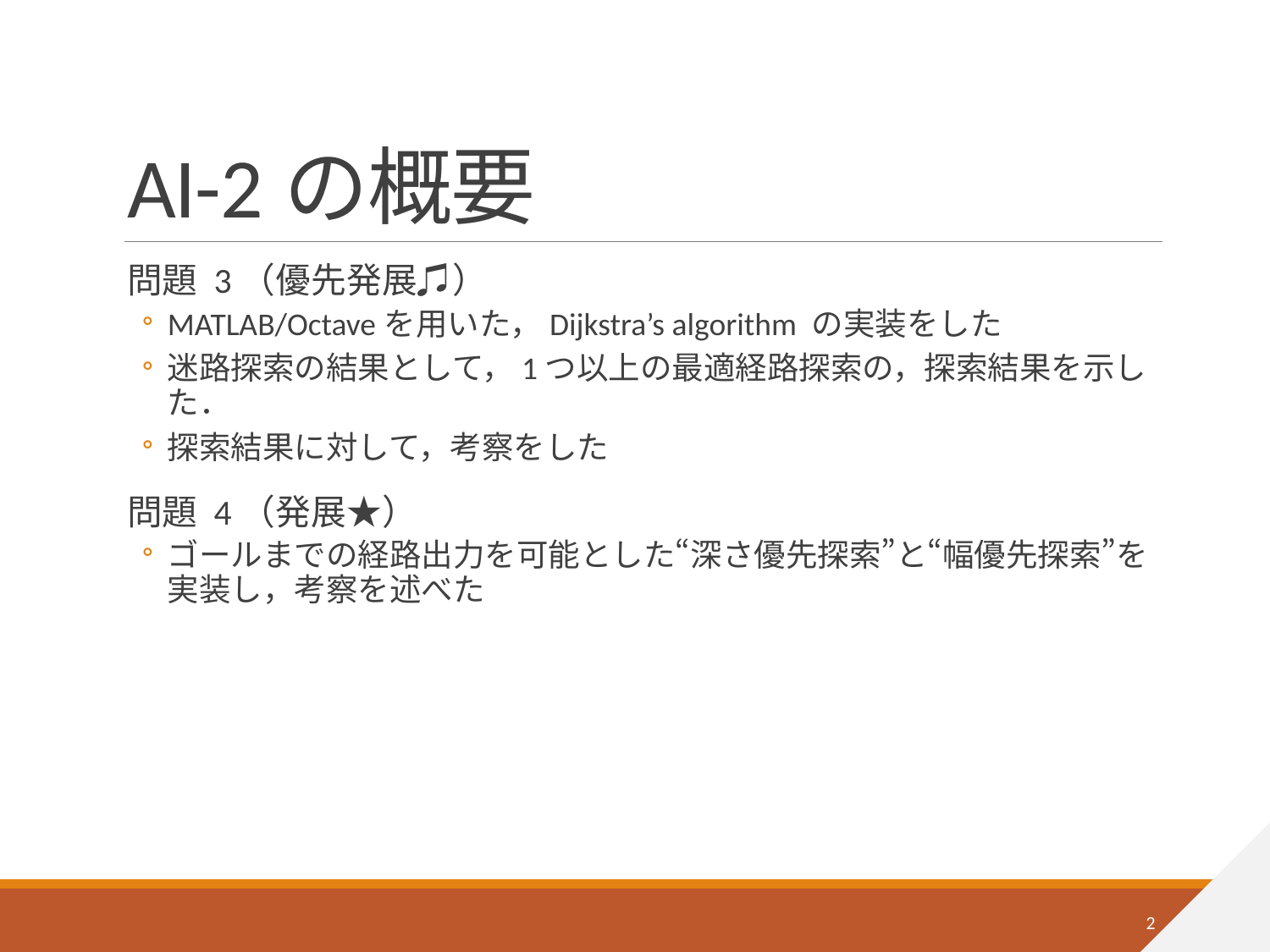

# AI-2の概要
問題 3（優先発展♫）
MATLAB/Octaveを用いた，Dijkstra’s algorithm の実装をした
迷路探索の結果として，1つ以上の最適経路探索の，探索結果を示した．
探索結果に対して，考察をした
問題 4（発展★）
ゴールまでの経路出力を可能とした“深さ優先探索”と“幅優先探索”を実装し，考察を述べた
2